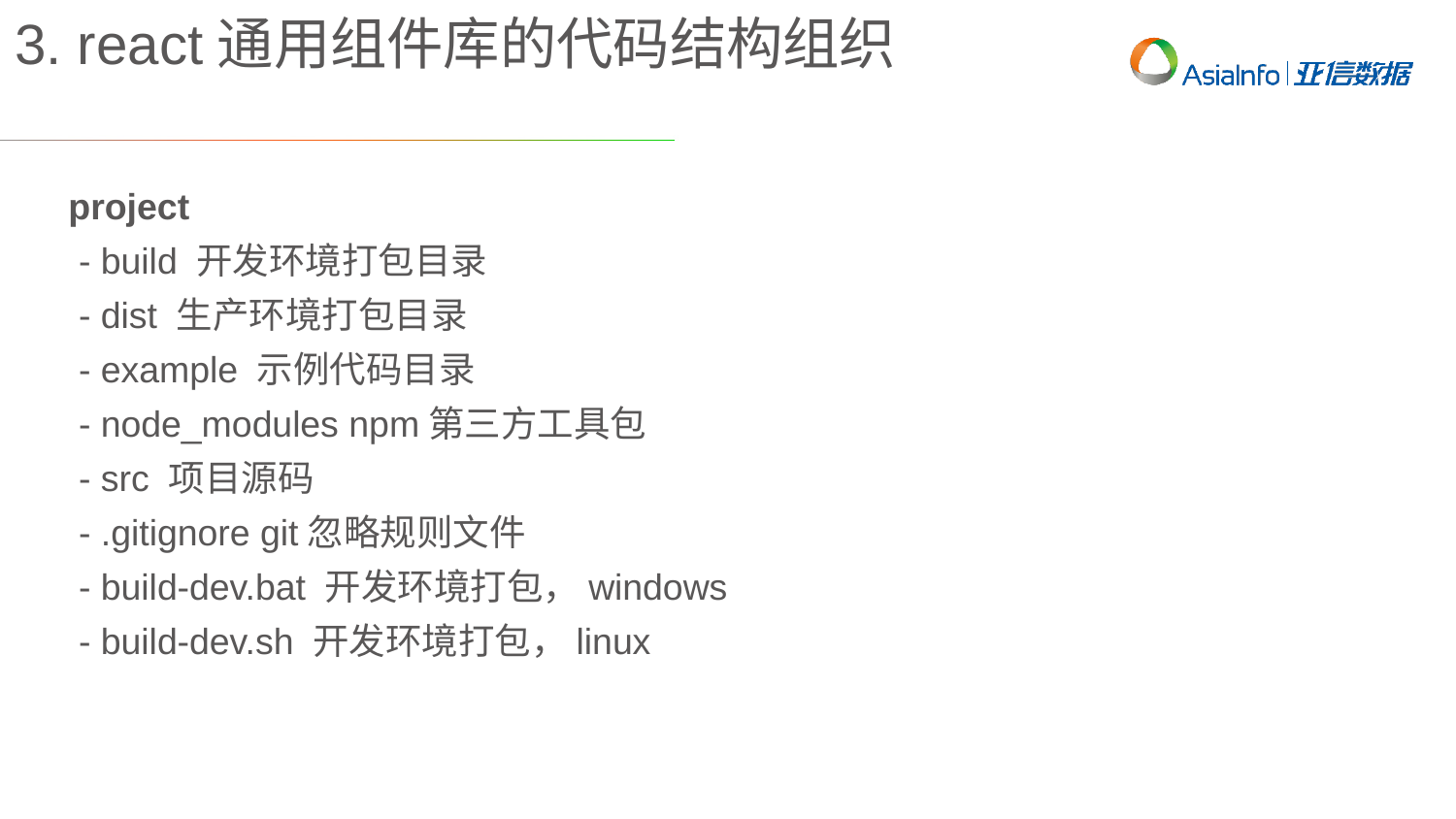

3. react通用组件库的代码结构组织

project
 - build 开发环境打包目录
 - dist 生产环境打包目录
 - example 示例代码目录
 - node_modules npm第三方工具包
 - src 项目源码
 - .gitignore git忽略规则文件
 - build-dev.bat 开发环境打包，windows
 - build-dev.sh 开发环境打包，linux